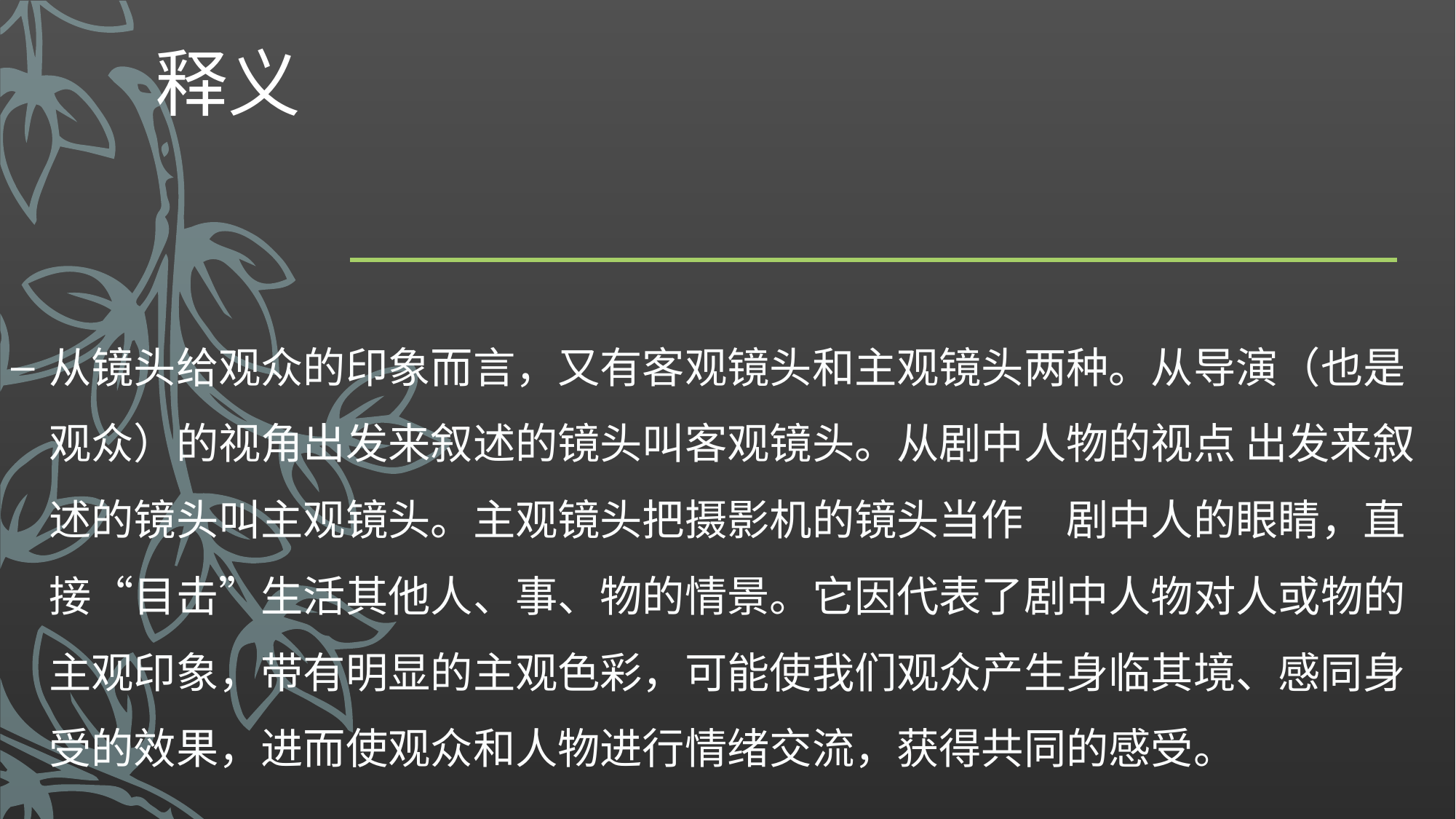

释义
从镜头给观众的印象而言，又有客观镜头和主观镜头两种。从导演（也是观众）的视角出发来叙述的镜头叫客观镜头。从剧中人物的视点 出发来叙述的镜头叫主观镜头。主观镜头把摄影机的镜头当作　剧中人的眼睛，直接“目击”生活其他人、事、物的情景。它因代表了剧中人物对人或物的主观印象，带有明显的主观色彩，可能使我们观众产生身临其境、感同身受的效果，进而使观众和人物进行情绪交流，获得共同的感受。